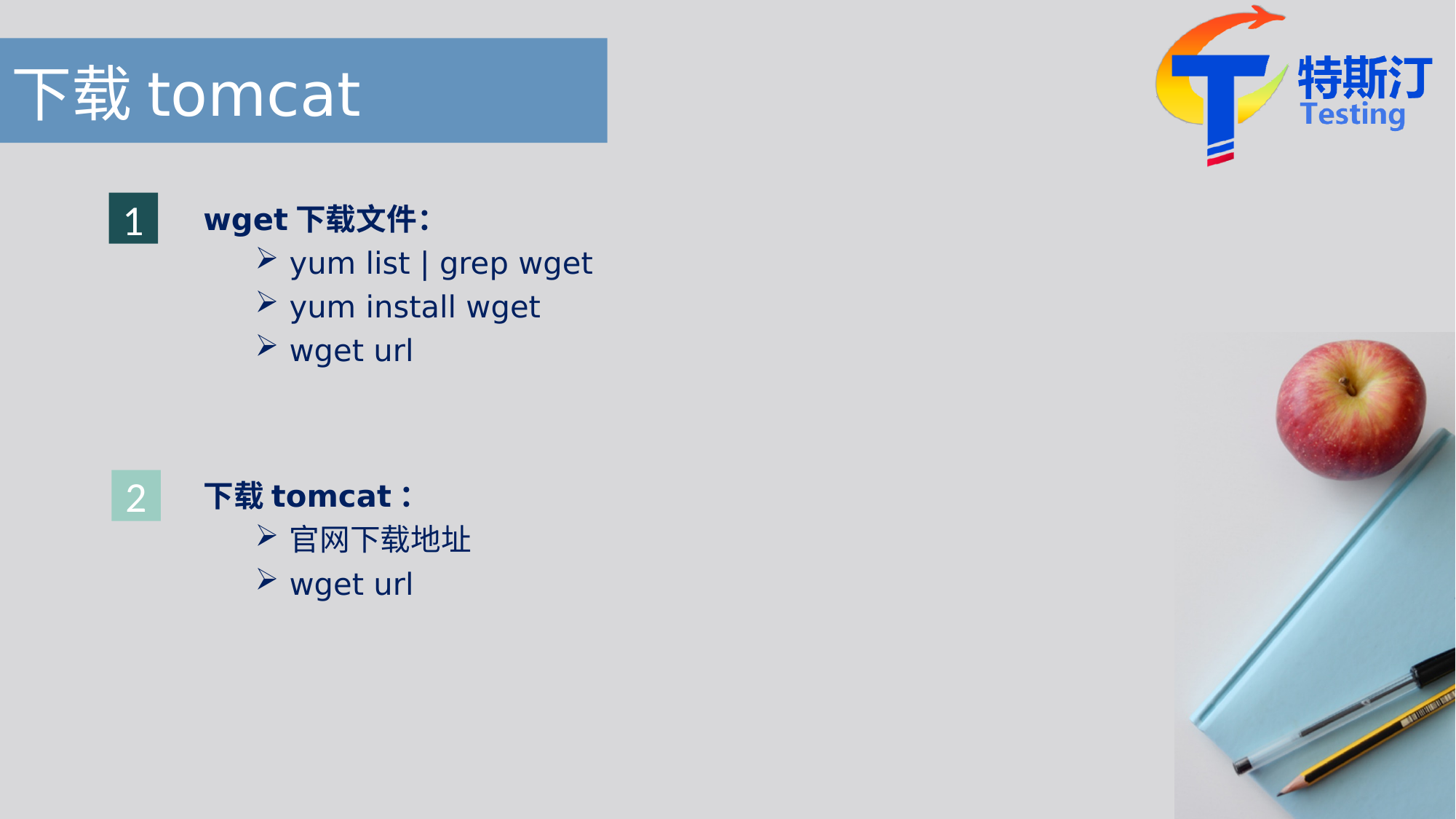

# 下载tomcat
wget下载文件：
yum list | grep wget
yum install wget
wget url
1
下载tomcat：
官网下载地址
wget url
2